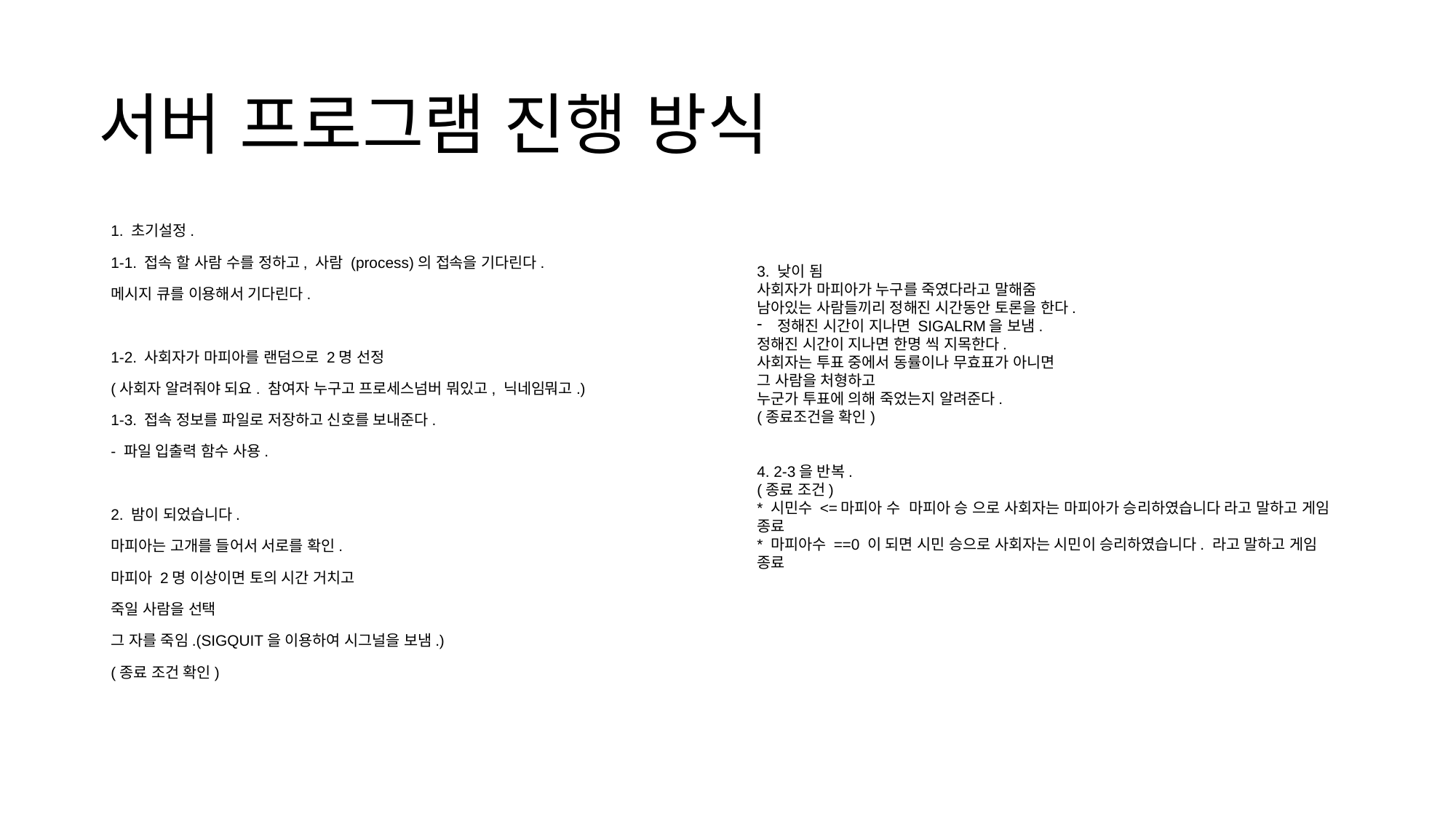

# 서버 프로그램 진행 방식
1. 초기설정.
1-1. 접속 할 사람 수를 정하고, 사람 (process)의 접속을 기다린다.
메시지 큐를 이용해서 기다린다.

1-2. 사회자가 마피아를 랜덤으로 2명 선정
(사회자 알려줘야 되요. 참여자 누구고 프로세스넘버 뭐있고, 닉네임뭐고.)
1-3. 접속 정보를 파일로 저장하고 신호를 보내준다.
- 파일 입출력 함수 사용.

2. 밤이 되었습니다.
마피아는 고개를 들어서 서로를 확인.
마피아 2명 이상이면 토의 시간 거치고
죽일 사람을 선택
그 자를 죽임.(SIGQUIT을 이용하여 시그널을 보냄.)
(종료 조건 확인)

3. 낮이 됨
사회자가 마피아가 누구를 죽였다라고 말해줌
남아있는 사람들끼리 정해진 시간동안 토론을 한다.
정해진 시간이 지나면 SIGALRM을 보냄.
정해진 시간이 지나면 한명 씩 지목한다.
사회자는 투표 중에서 동률이나 무효표가 아니면
그 사람을 처형하고
누군가 투표에 의해 죽었는지 알려준다.
(종료조건을 확인)

4. 2-3을 반복.
(종료 조건)
* 시민수 <=마피아 수  마피아 승 으로 사회자는 마피아가 승리하였습니다 라고 말하고 게임 종료
* 마피아수 ==0 이 되면 시민 승으로 사회자는 시민이 승리하였습니다. 라고 말하고 게임 종료